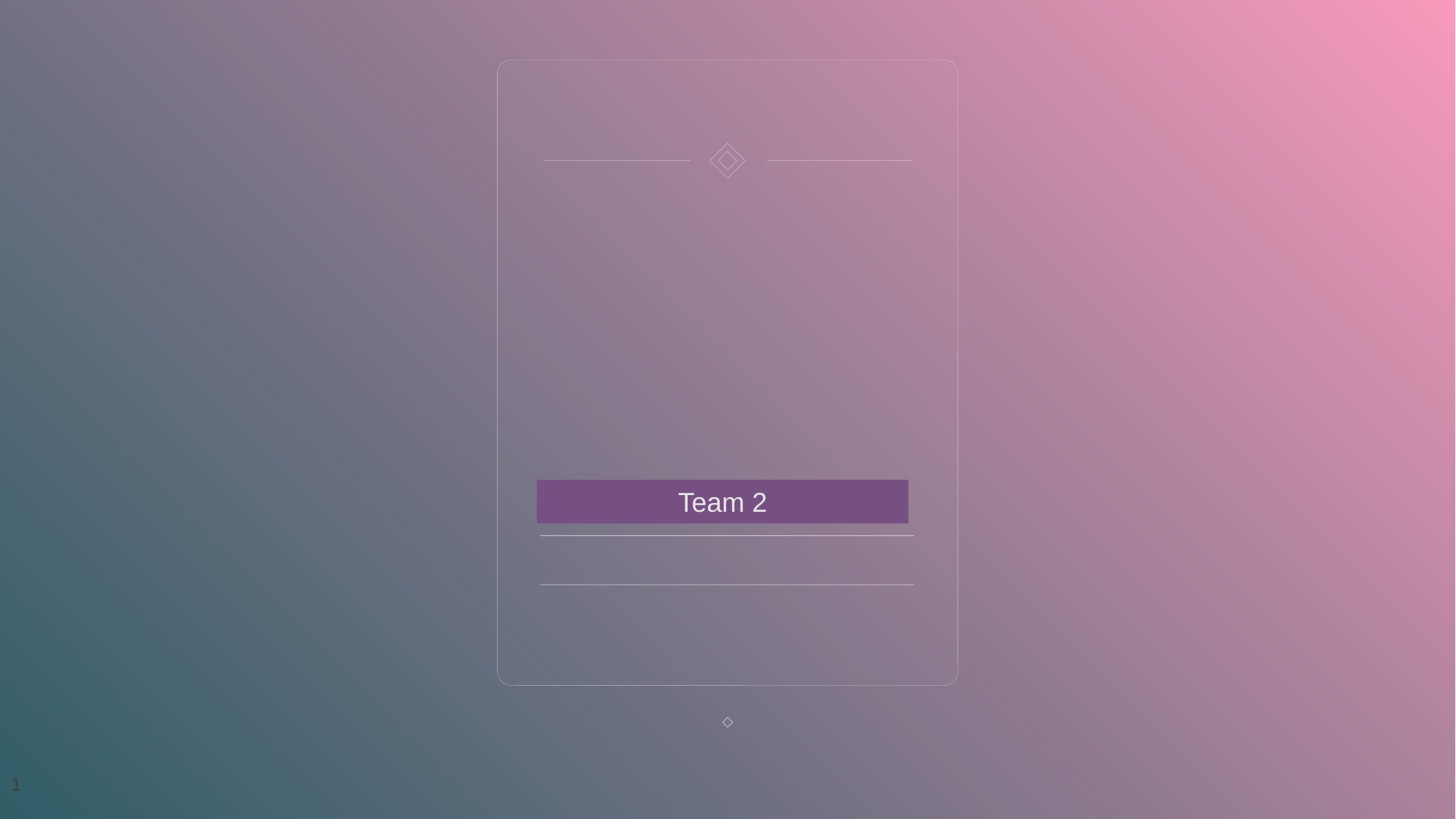

# 영화예매 프로그램 DB 설계
Team 2
어준영 심기훈 권민 신동화

1